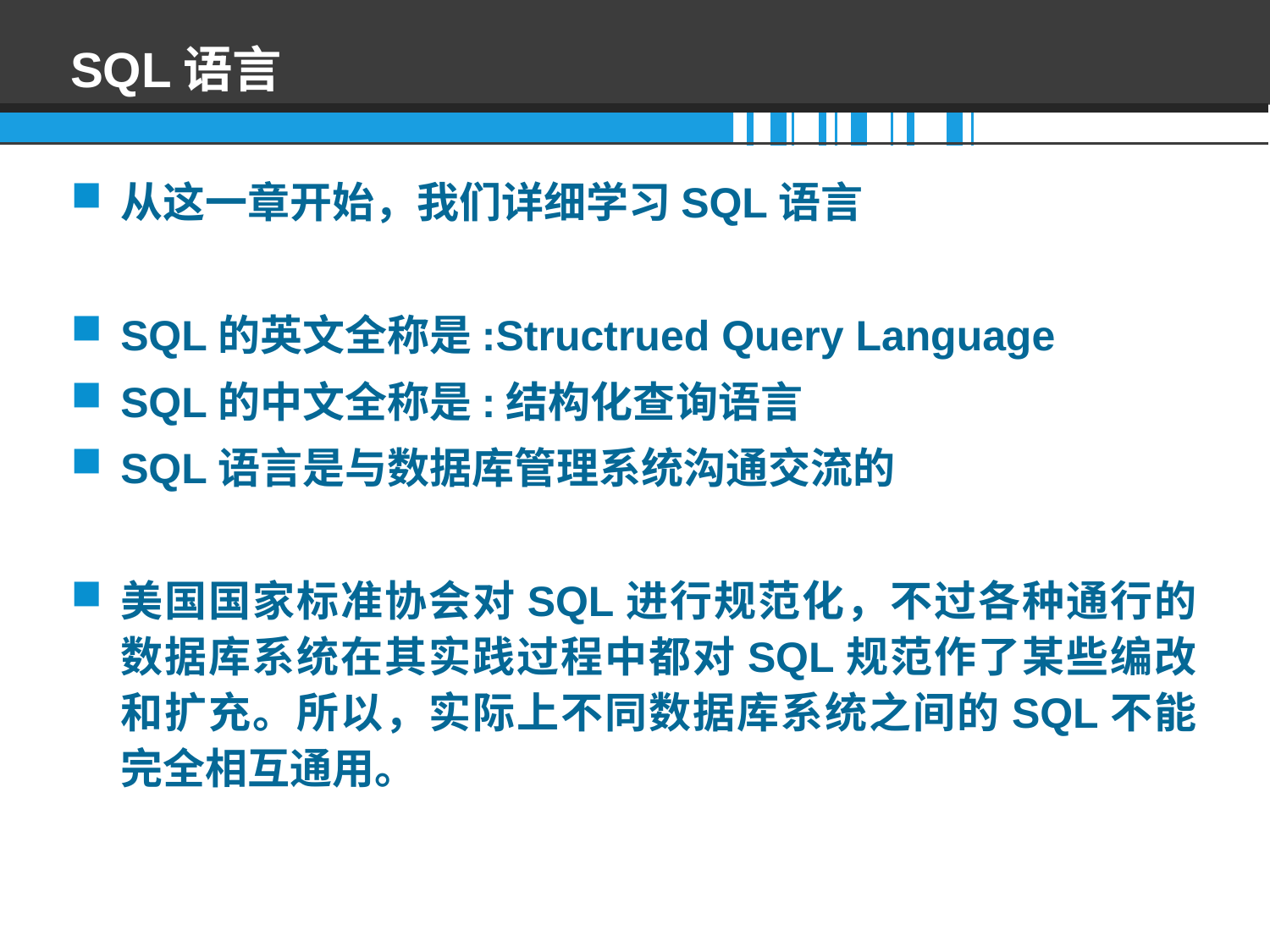

# SQL语言
从这一章开始，我们详细学习SQL语言

SQL的英文全称是:Structrued Query Language
SQL的中文全称是:结构化查询语言
SQL语言是与数据库管理系统沟通交流的

美国国家标准协会对SQL进行规范化，不过各种通行的数据库系统在其实践过程中都对SQL规范作了某些编改和扩充。所以，实际上不同数据库系统之间的SQL不能完全相互通用。